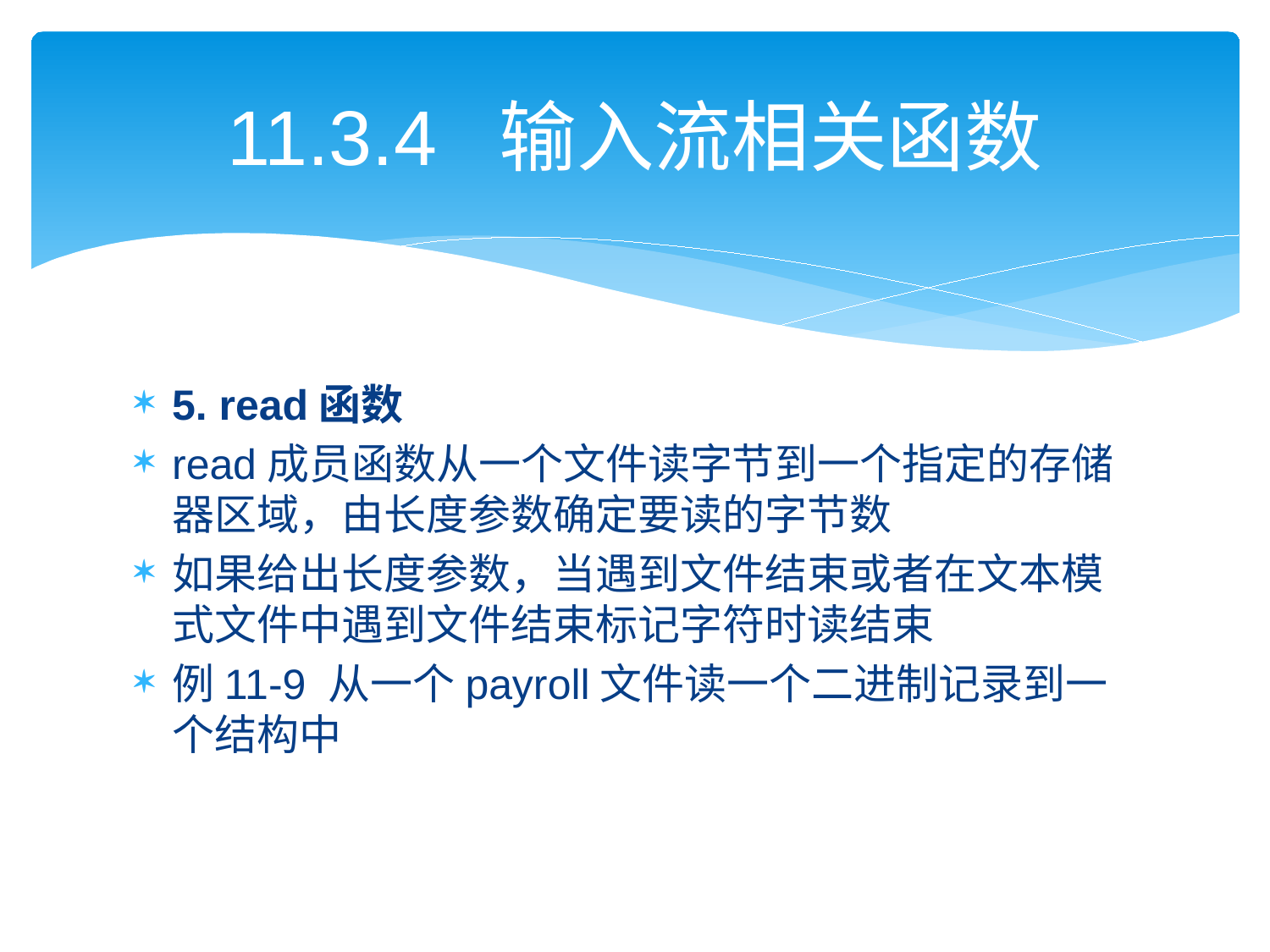

# 11.3.4  输入流相关函数
5. read函数
read成员函数从一个文件读字节到一个指定的存储器区域，由长度参数确定要读的字节数
如果给出长度参数，当遇到文件结束或者在文本模式文件中遇到文件结束标记字符时读结束
例11-9 从一个payroll文件读一个二进制记录到一个结构中